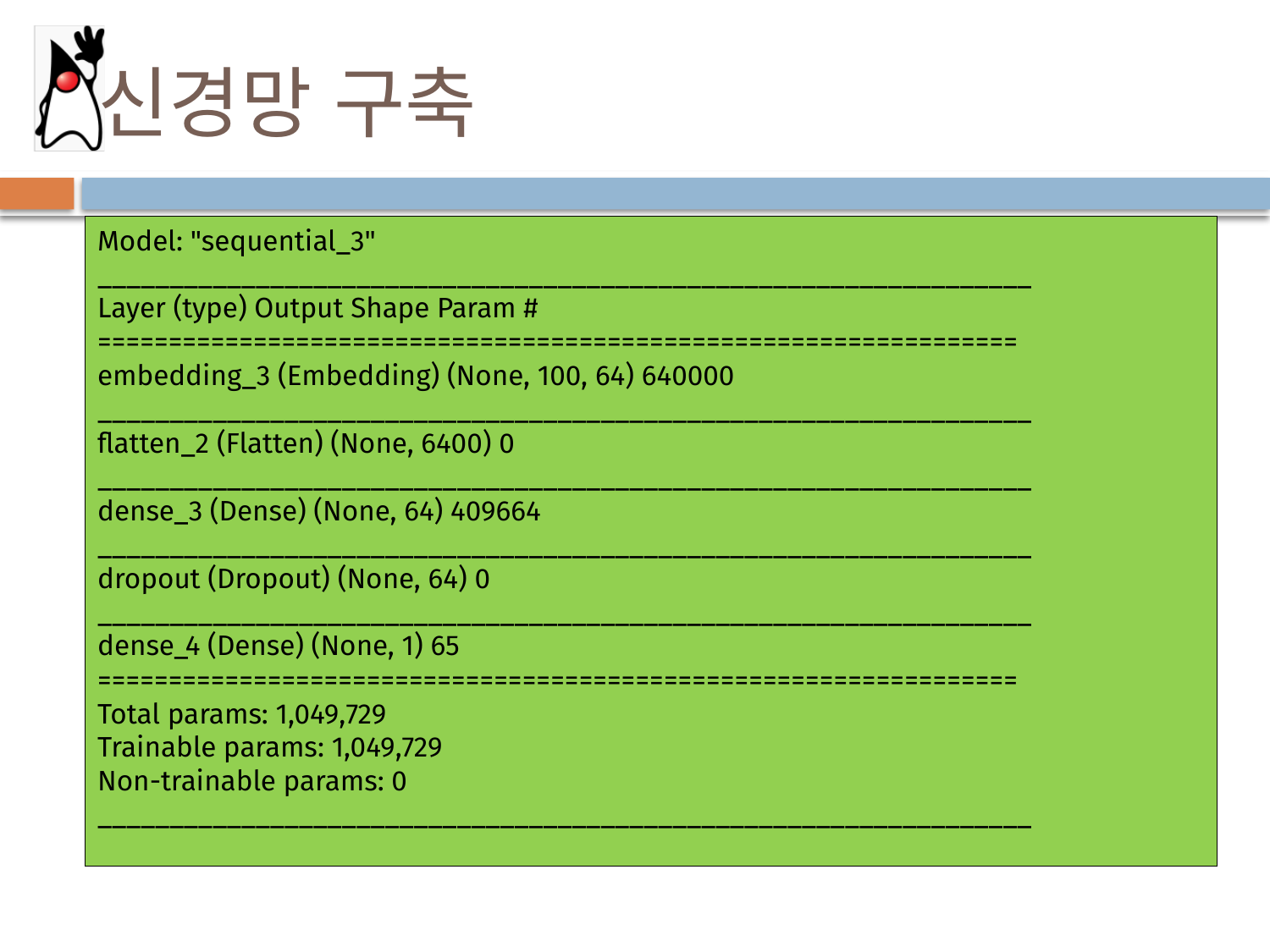

# 신경망 구축
Model: "sequential_3"
_________________________________________________________________
Layer (type) Output Shape Param #
=================================================================
embedding_3 (Embedding) (None, 100, 64) 640000
_________________________________________________________________
flatten_2 (Flatten) (None, 6400) 0
_________________________________________________________________
dense_3 (Dense) (None, 64) 409664
_________________________________________________________________
dropout (Dropout) (None, 64) 0
_________________________________________________________________
dense_4 (Dense) (None, 1) 65
=================================================================
Total params: 1,049,729
Trainable params: 1,049,729
Non-trainable params: 0
_________________________________________________________________